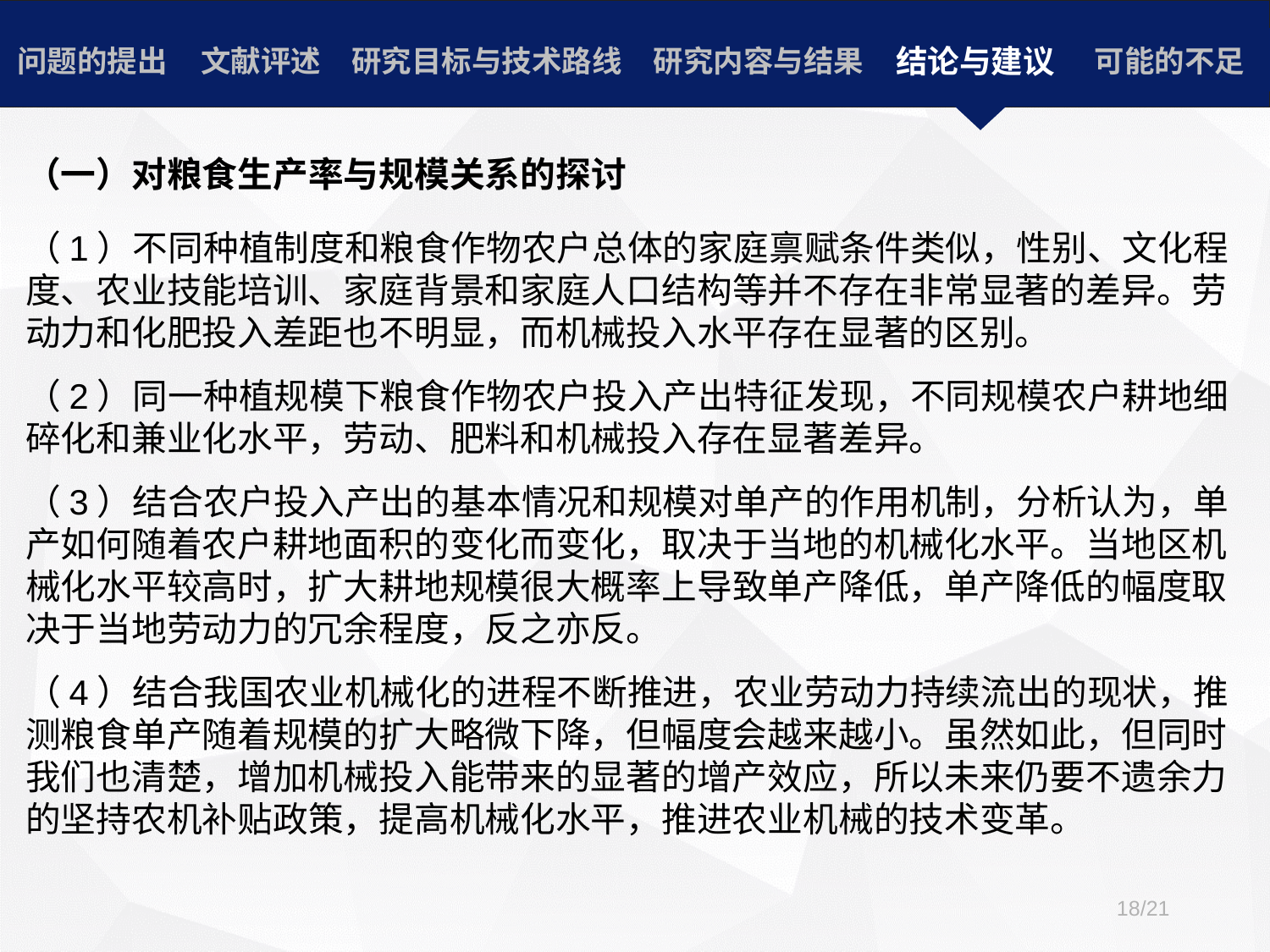

| 问题的提出 | 文献评述 | 研究目标与技术路线 | 研究内容与结果 | 结论与建议 | 可能的不足 |
| --- | --- | --- | --- | --- | --- |

（一）对粮食生产率与规模关系的探讨
（1）不同种植制度和粮食作物农户总体的家庭禀赋条件类似，性别、文化程度、农业技能培训、家庭背景和家庭人口结构等并不存在非常显著的差异。劳动力和化肥投入差距也不明显，而机械投入水平存在显著的区别。
（2）同一种植规模下粮食作物农户投入产出特征发现，不同规模农户耕地细碎化和兼业化水平，劳动、肥料和机械投入存在显著差异。
（3）结合农户投入产出的基本情况和规模对单产的作用机制，分析认为，单产如何随着农户耕地面积的变化而变化，取决于当地的机械化水平。当地区机械化水平较高时，扩大耕地规模很大概率上导致单产降低，单产降低的幅度取决于当地劳动力的冗余程度，反之亦反。
（4）结合我国农业机械化的进程不断推进，农业劳动力持续流出的现状，推测粮食单产随着规模的扩大略微下降，但幅度会越来越小。虽然如此，但同时我们也清楚，增加机械投入能带来的显著的增产效应，所以未来仍要不遗余力的坚持农机补贴政策，提高机械化水平，推进农业机械的技术变革。

18/21